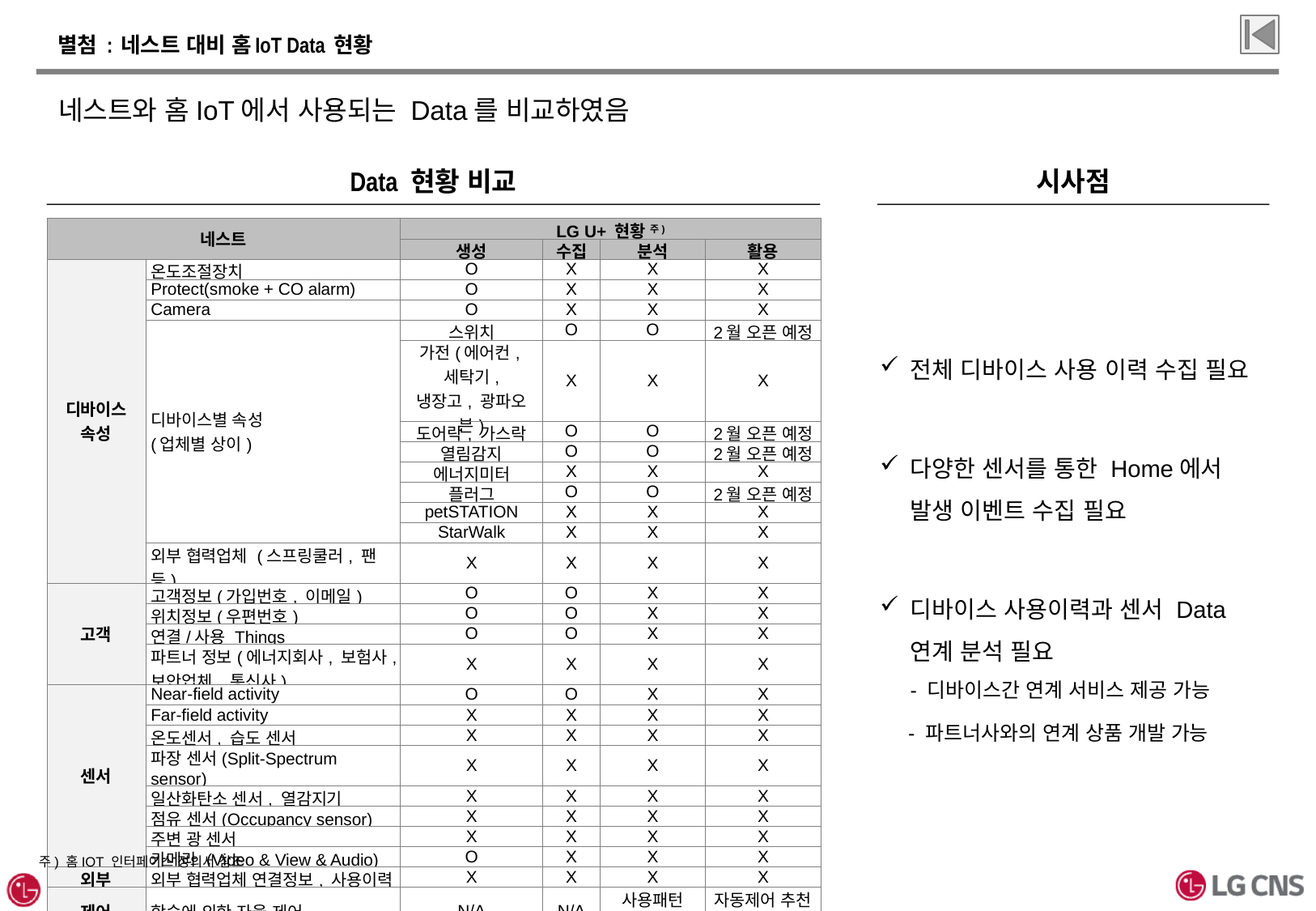

# 별첨 : 네스트 대비 홈IoT Data 현황
네스트와 홈IoT에서 사용되는 Data를 비교하였음
Data 현황 비교

시사점

| 네스트 |  | LG U+ 현황 주) |  |  |  |
| --- | --- | --- | --- | --- | --- |
|  |  | 생성 | 수집 | 분석 | 활용 |
| 디바이스 속성 | 온도조절장치 | O | X | X | X |
|  | Protect(smoke + CO alarm) | O | X | X | X |
|  | Camera | O | X | X | X |
|  | 디바이스별 속성 (업체별 상이) | 스위치 | O | O | 2월 오픈 예정 |
|  |  | 가전(에어컨,세탁기, 냉장고, 광파오븐) | X | X | X |
|  |  | 도어락, 가스락 | O | O | 2월 오픈 예정 |
|  |  | 열림감지 | O | O | 2월 오픈 예정 |
|  |  | 에너지미터 | X | X | X |
|  |  | 플러그 | O | O | 2월 오픈 예정 |
|  |  | petSTATION | X | X | X |
|  |  | StarWalk | X | X | X |
|  | 외부 협력업체 (스프링쿨러, 팬 등) | X | X | X | X |
| 고객 | 고객정보(가입번호, 이메일) | O | O | X | X |
|  | 위치정보(우편번호) | O | O | X | X |
|  | 연결/사용 Things | O | O | X | X |
|  | 파트너 정보(에너지회사, 보험사, 보안업체, 통신사) | X | X | X | X |
| 센서 | Near-field activity | O | O | X | X |
|  | Far-field activity | X | X | X | X |
|  | 온도센서, 습도 센서 | X | X | X | X |
|  | 파장 센서(Split-Spectrum sensor) | X | X | X | X |
|  | 일산화탄소 센서, 열감지기 | X | X | X | X |
|  | 점유 센서(Occupancy sensor) | X | X | X | X |
|  | 주변 광 센서 | X | X | X | X |
|  | 카메라 (Video & View & Audio) | O | X | X | X |
| 외부 | 외부 협력업체 연결정보, 사용이력 | X | X | X | X |
| 제어 | 학습에 의한 자율 제어 | N/A | N/A | 사용패턴 분석 (IFTTT) | 자동제어 추천 (사용자 승인 시 반영) |

전체 디바이스 사용 이력 수집 필요

다양한 센서를 통한 Home에서 발생 이벤트 수집 필요

디바이스 사용이력과 센서 Data 연계 분석 필요
- 디바이스간 연계 서비스 제공 가능
     - 파트너사와의 연계 상품 개발 가능
주) 홈IOT 인터페이스 정의서 참조